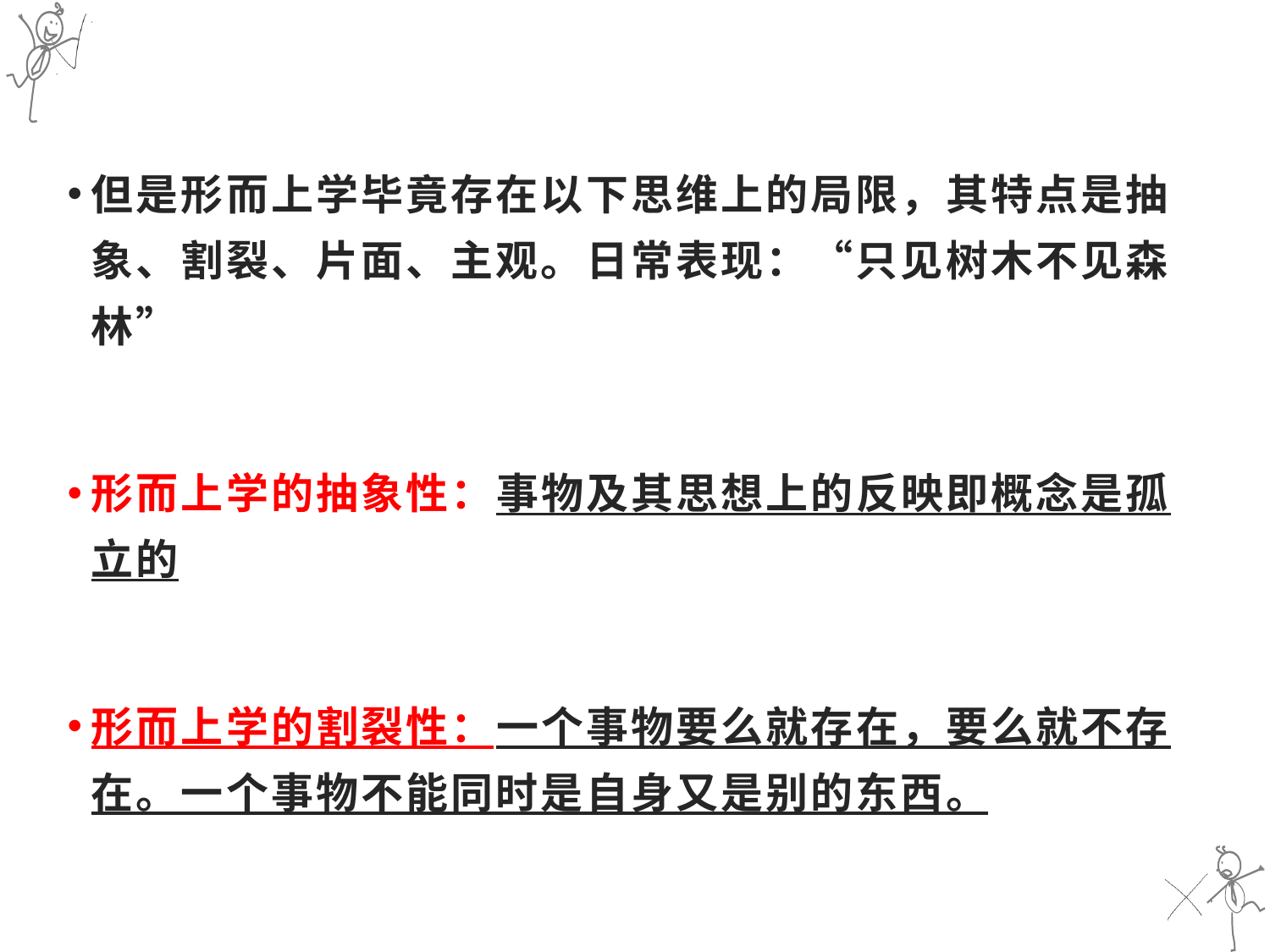

但是形而上学毕竟存在以下思维上的局限，其特点是抽象、割裂、片面、主观。日常表现：“只见树木不见森林”

形而上学的抽象性：事物及其思想上的反映即概念是孤立的

形而上学的割裂性：一个事物要么就存在，要么就不存在。一个事物不能同时是自身又是别的东西。